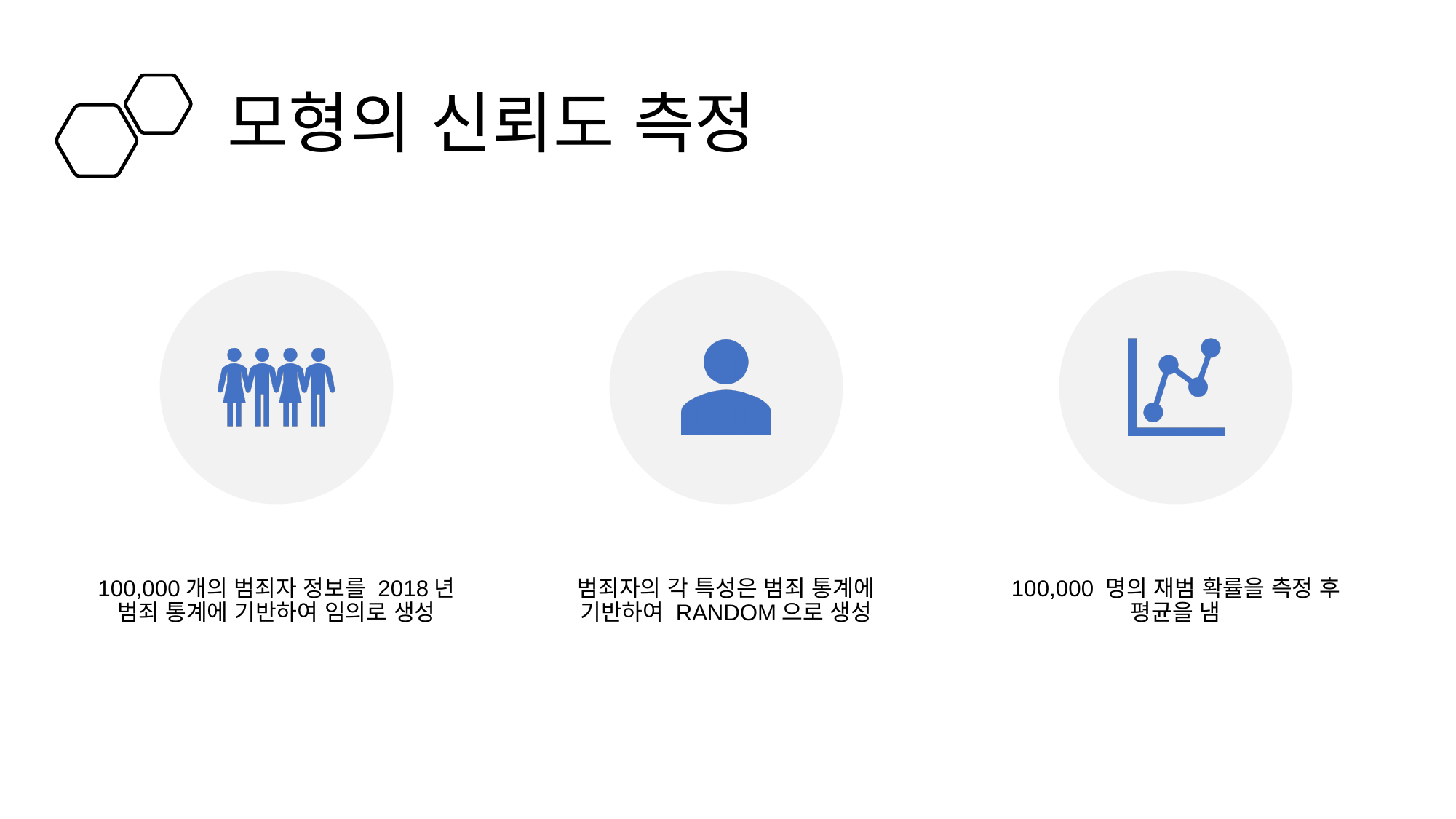

# 모형의 신뢰도 측정

100,000개의 범죄자 정보를 2018년 범죄 통계에 기반하여 임의로 생성
범죄자의 각 특성은 범죄 통계에 기반하여 random으로 생성
100,000 명의 재범 확률을 측정 후 평균을 냄